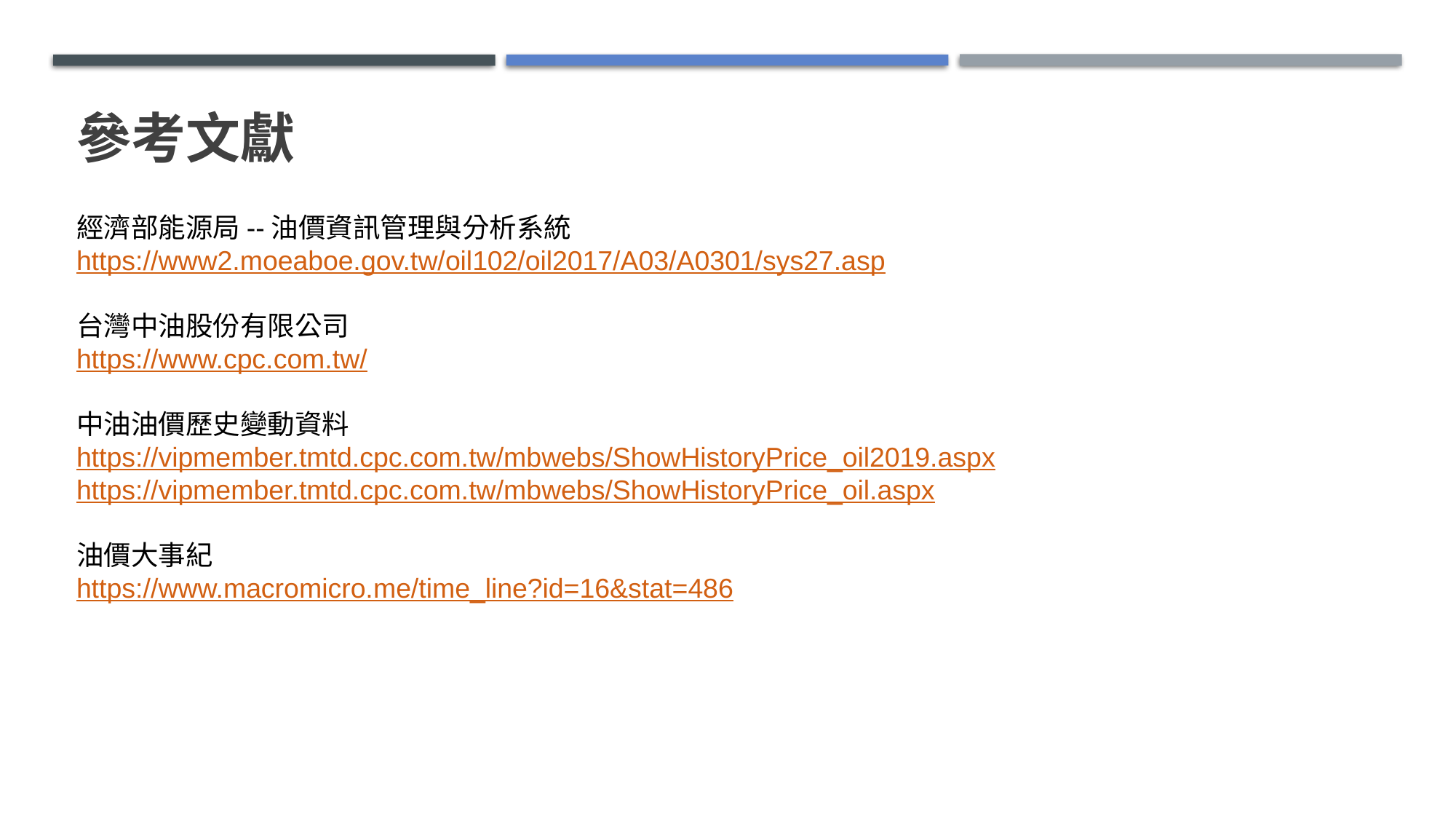

# 參考文獻
經濟部能源局--油價資訊管理與分析系統
https://www2.moeaboe.gov.tw/oil102/oil2017/A03/A0301/sys27.asp

台灣中油股份有限公司
https://www.cpc.com.tw/

中油油價歷史變動資料
https://vipmember.tmtd.cpc.com.tw/mbwebs/ShowHistoryPrice_oil2019.aspx
https://vipmember.tmtd.cpc.com.tw/mbwebs/ShowHistoryPrice_oil.aspx

油價大事紀
https://www.macromicro.me/time_line?id=16&stat=486